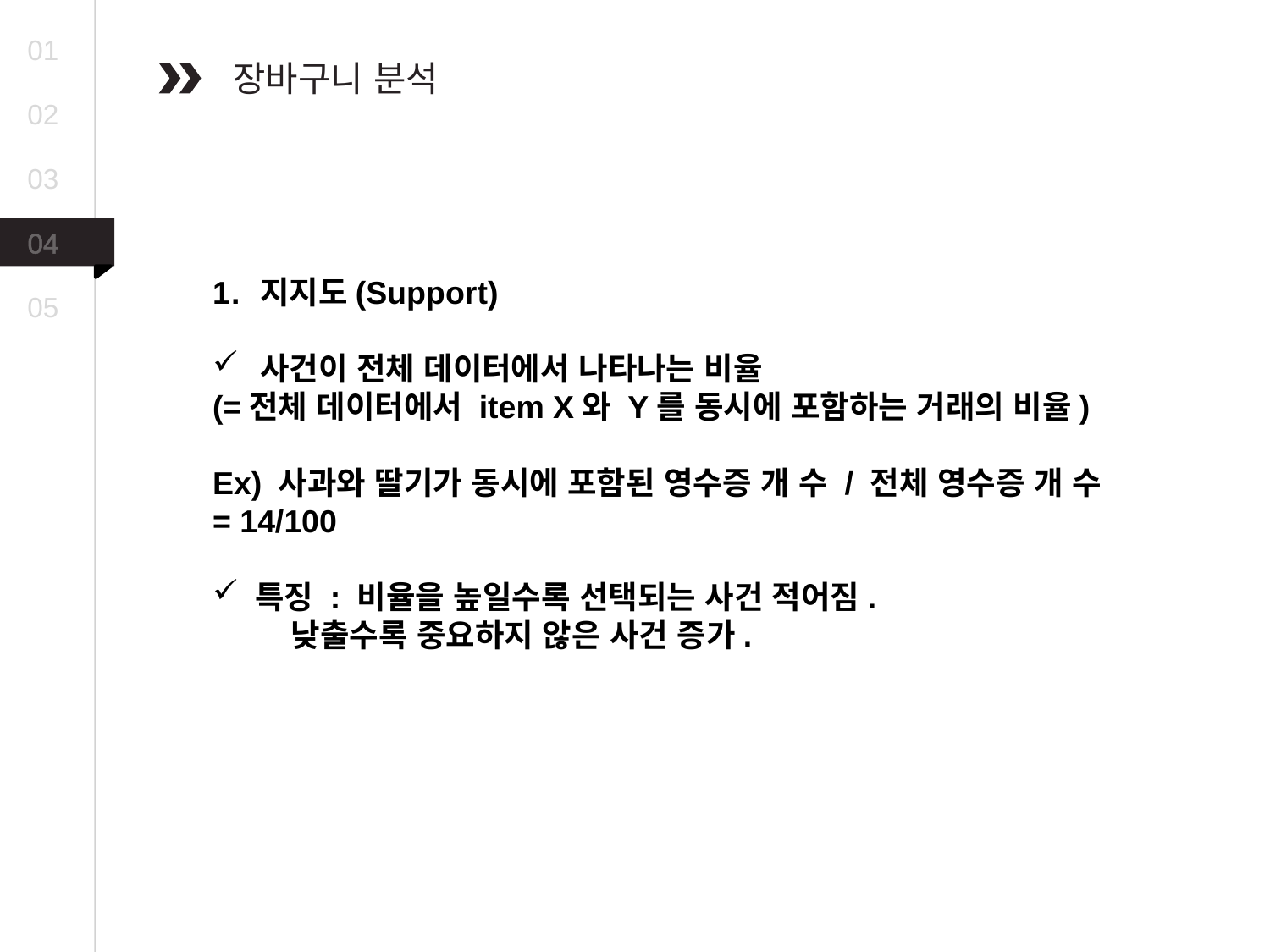

01
장바구니 분석

02
03

04

지지도(Support)

사건이 전체 데이터에서 나타나는 비율
(=전체 데이터에서 item X와 Y를 동시에 포함하는 거래의 비율)

Ex) 사과와 딸기가 동시에 포함된 영수증 개 수 / 전체 영수증 개 수
= 14/100

 특징 : 비율을 높일수록 선택되는 사건 적어짐.
        낮출수록 중요하지 않은 사건 증가.
​
05